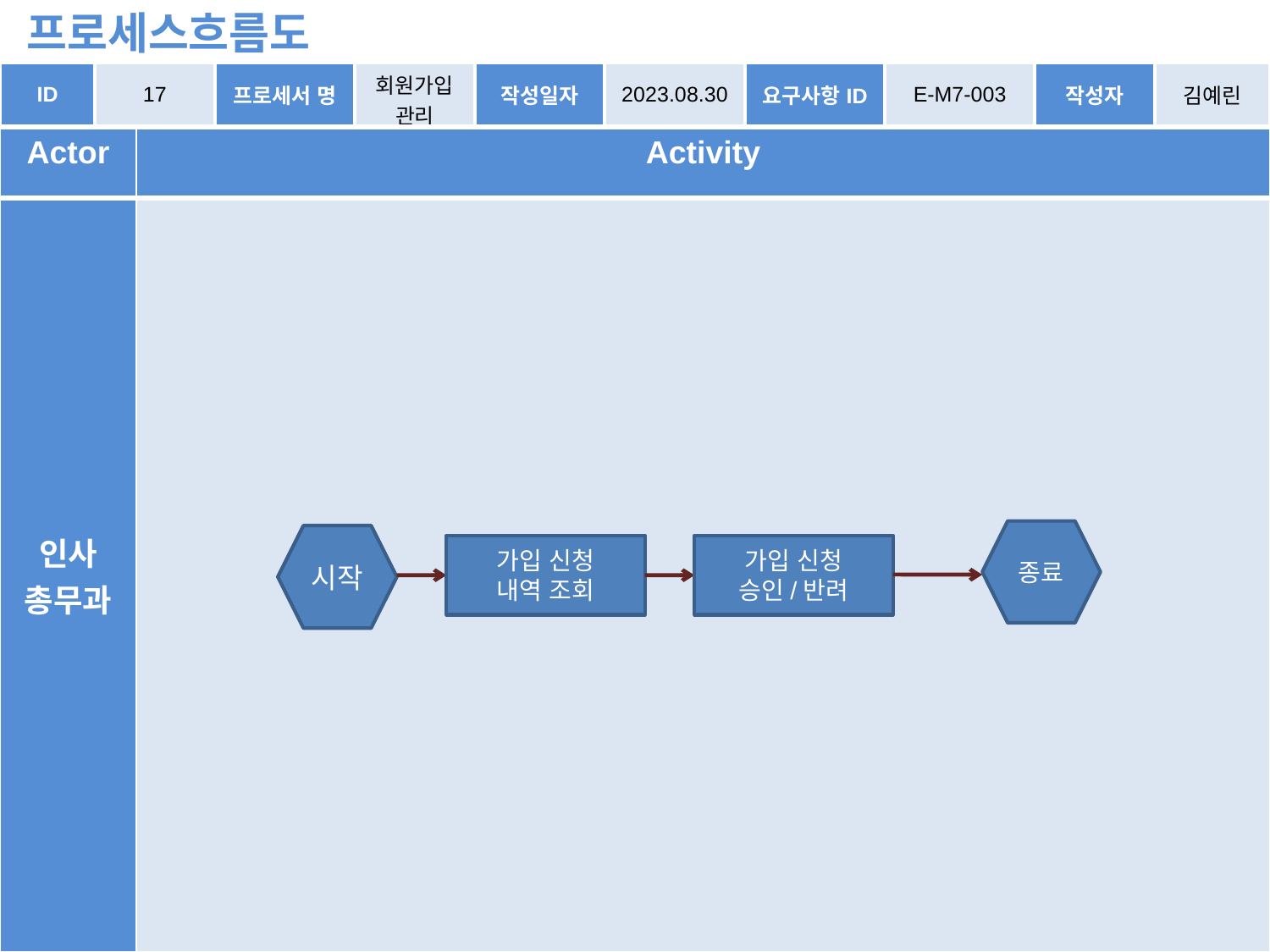

프로세스흐름도
| ID | 17 | 프로세서 명 | 회원가입 관리 | 작성일자 | 2023.08.30 | 요구사항ID | E-M7-003 | 작성자 | 김예린 |
| --- | --- | --- | --- | --- | --- | --- | --- | --- | --- |
| Actor | Activity |
| --- | --- |
| 인사 총무과 |  |
종료
시작
가입 신청
내역 조회
가입 신청
승인/반려